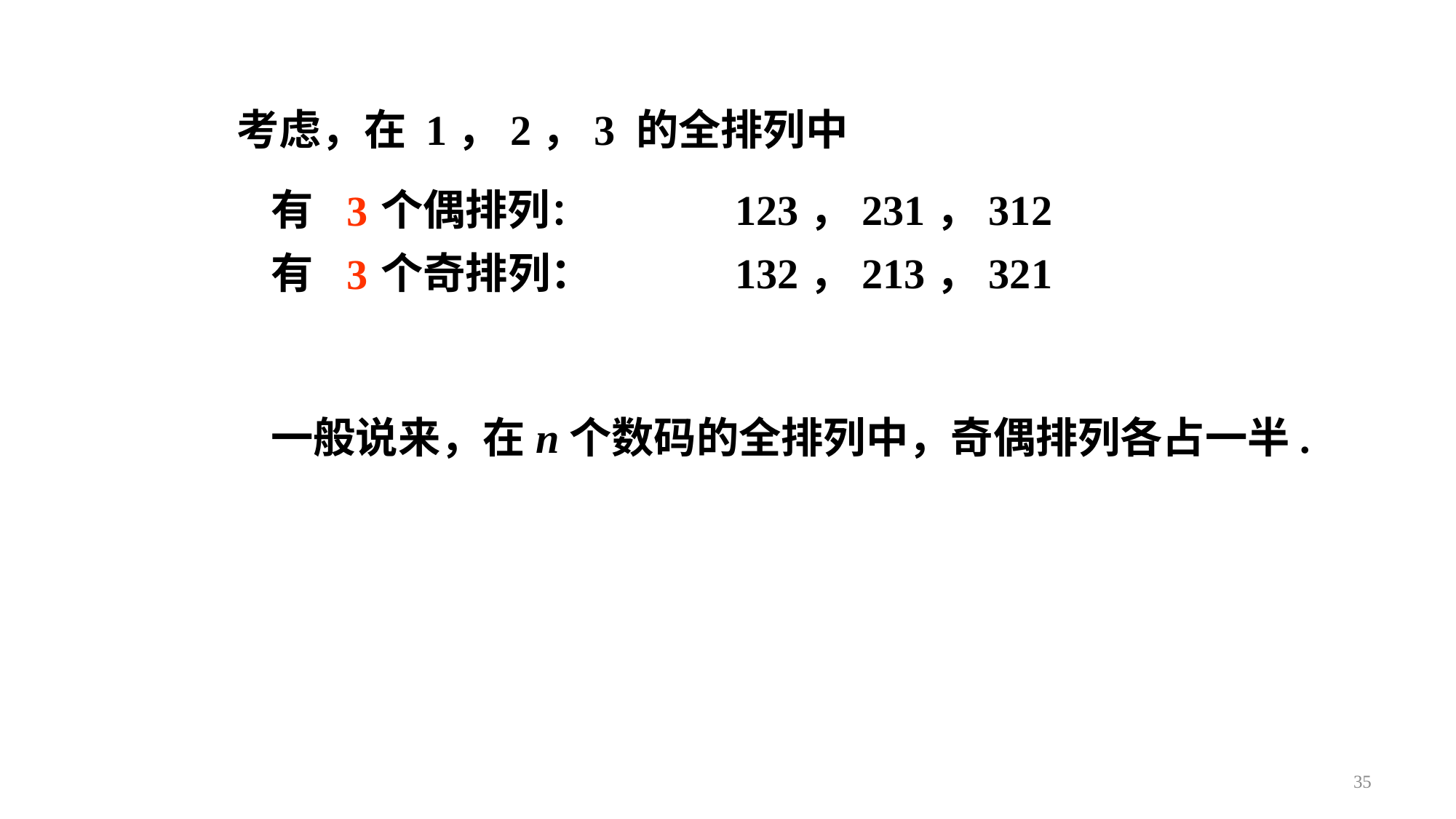

考虑，在 1，2，3 的全排列中
123，231，312
有       个偶排列：
3
132，213，321
有       个奇排列：
3
一般说来，在n个数码的全排列中，奇偶排列各占一半.
35